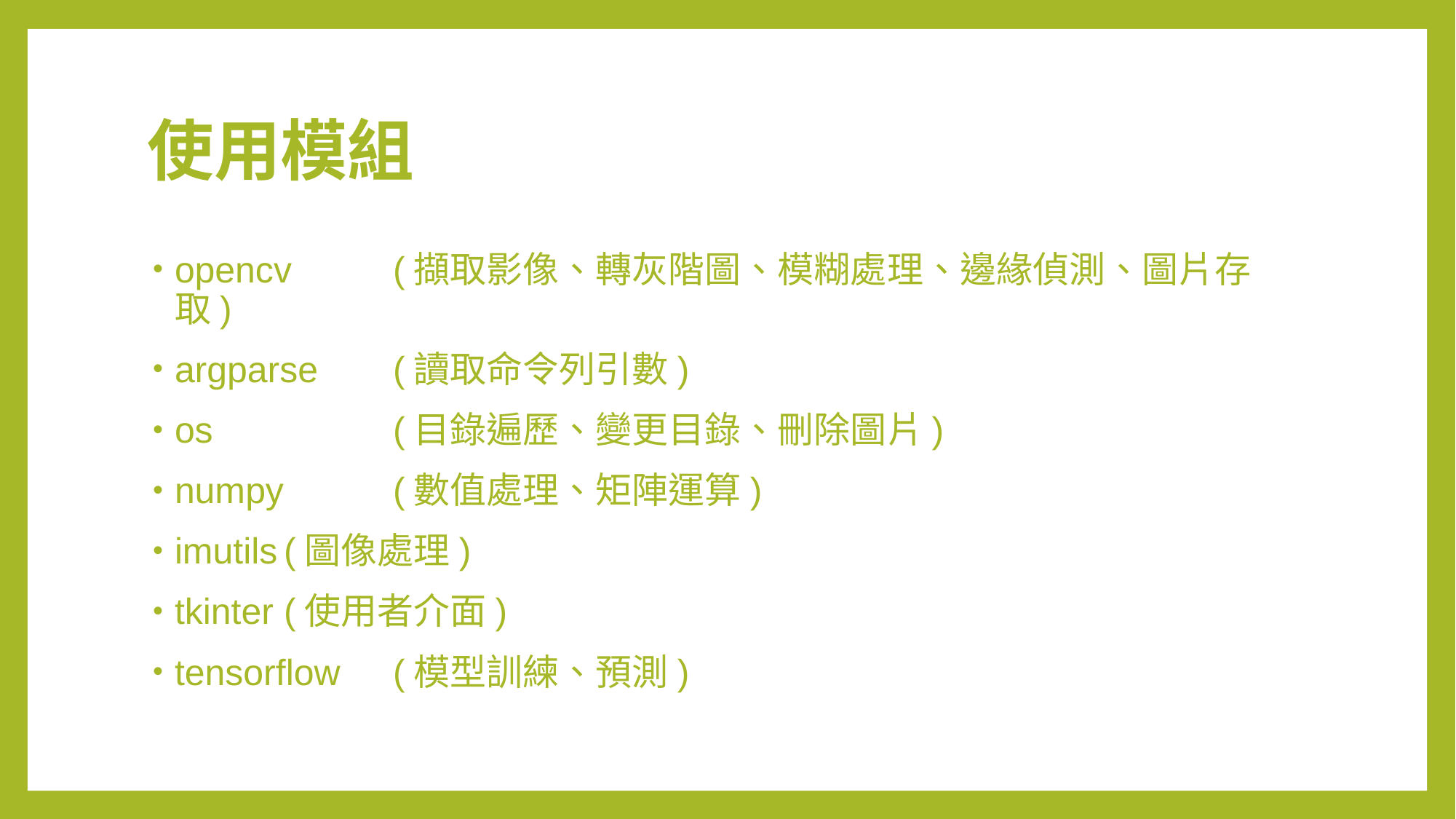

# 使用模組
opencv	(擷取影像、轉灰階圖、模糊處理、邊緣偵測、圖片存取)
argparse	(讀取命令列引數)
os		(目錄遍歷、變更目錄、刪除圖片)
numpy	(數值處理、矩陣運算)
imutils	(圖像處理)
tkinter	(使用者介面)
tensorflow	(模型訓練、預測)